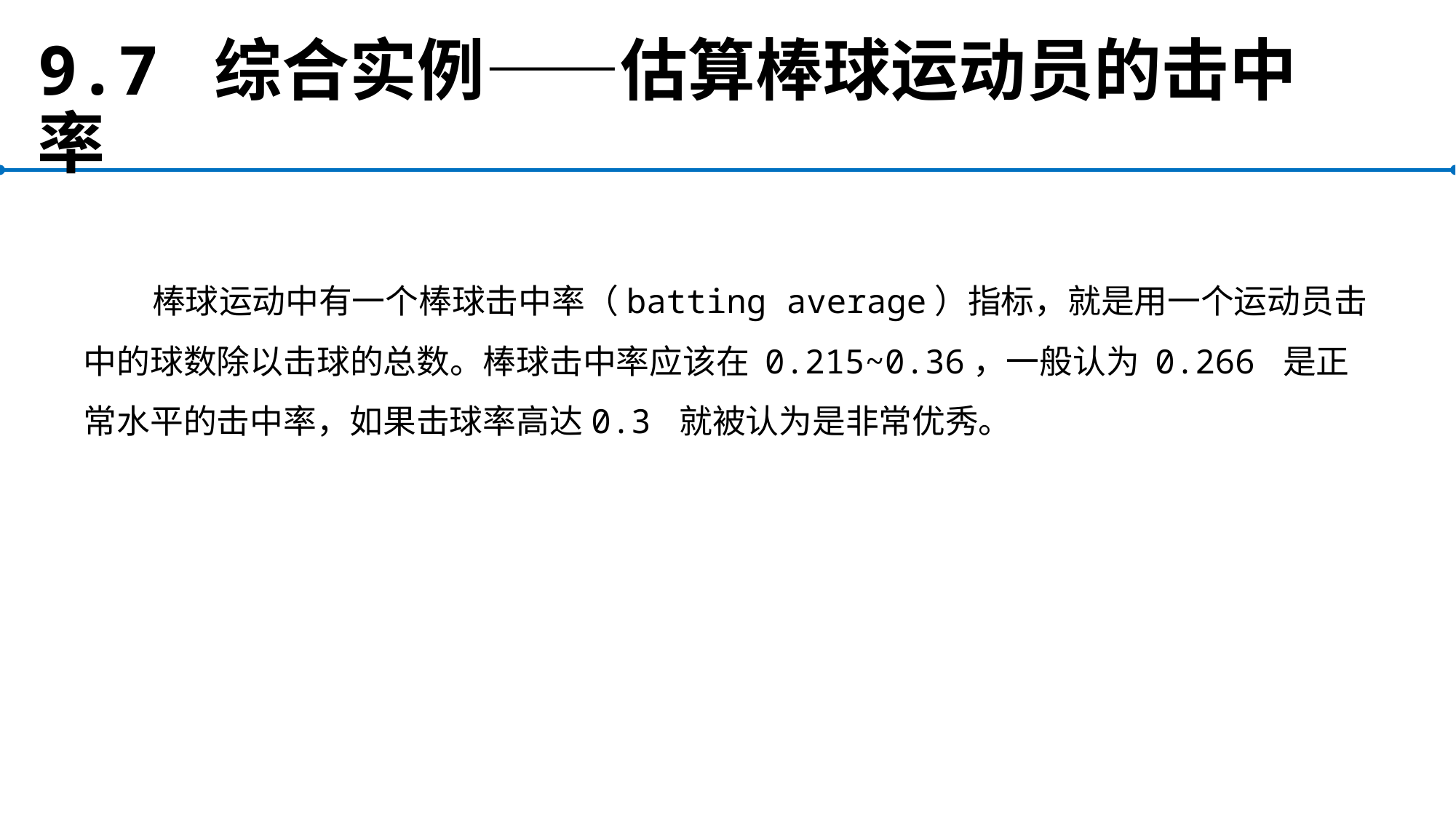

# 9.7 综合实例——估算棒球运动员的击中率
棒球运动中有一个棒球击中率（batting average）指标，就是用一个运动员击中的球数除以击球的总数。棒球击中率应该在 0.215~0.36，一般认为 0.266 是正常水平的击中率，如果击球率高达0.3 就被认为是非常优秀。